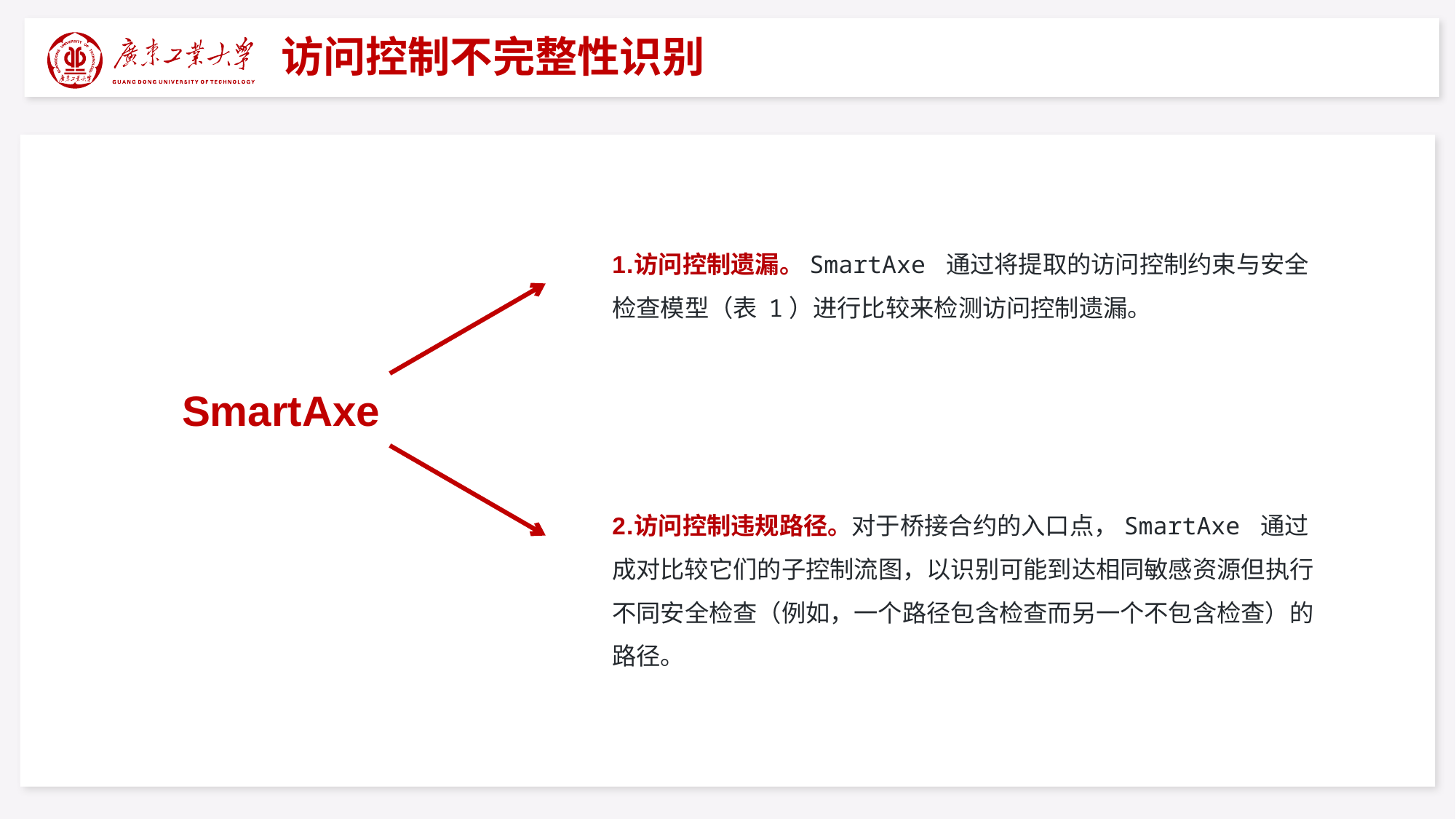

访问控制不完整性识别
访问控制遗漏。SmartAxe 通过将提取的访问控制约束与安全检查模型（表 1）进行比较来检测访问控制遗漏。
SmartAxe
访问控制违规路径。对于桥接合约的入口点，SmartAxe 通过成对比较它们的子控制流图，以识别可能到达相同敏感资源但执行不同安全检查（例如，一个路径包含检查而另一个不包含检查）的路径。